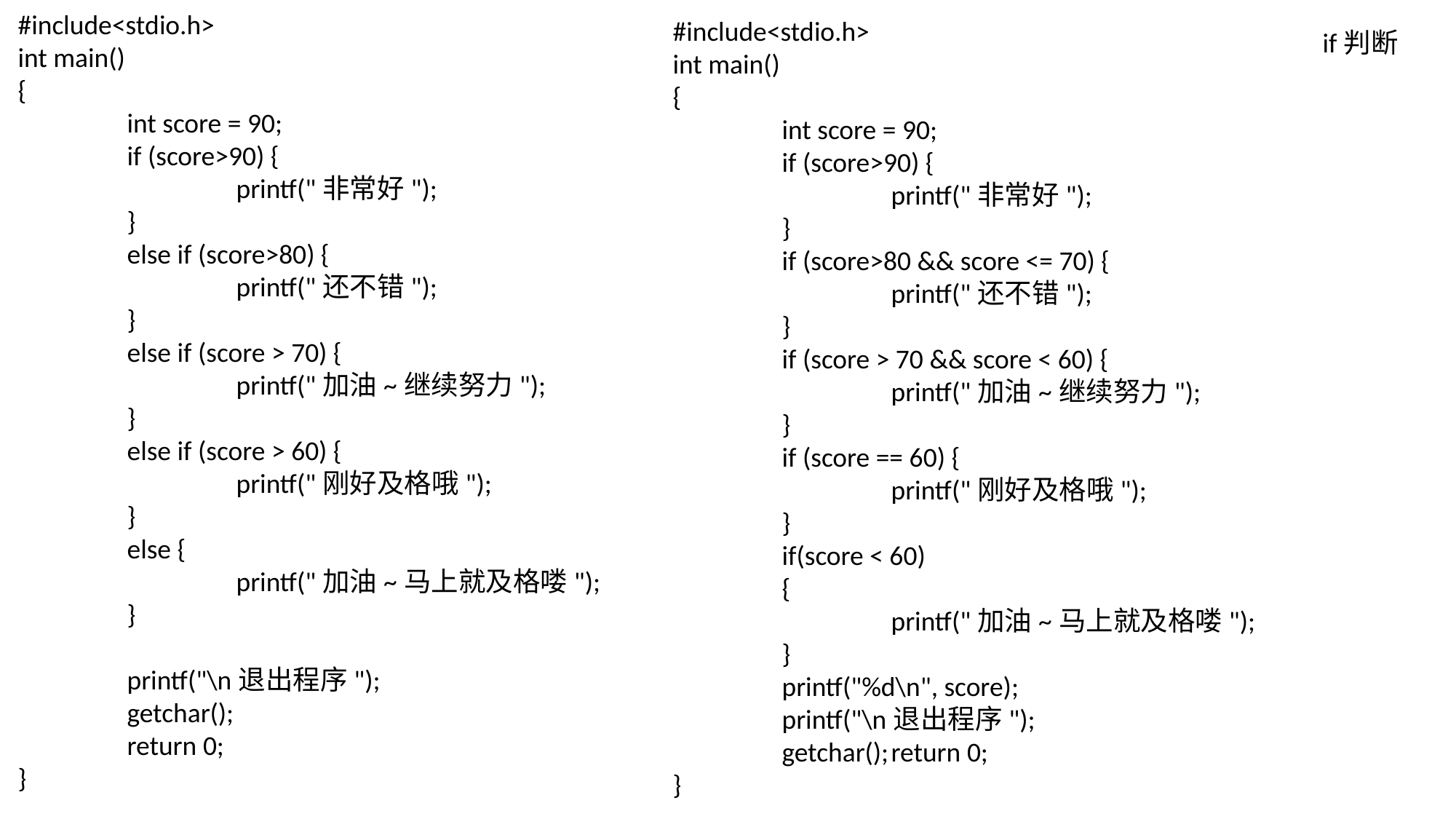

#include<stdio.h>
int main()
{
	int score = 90;
	if (score>90) {
		printf("非常好");
	}
	else if (score>80) {
		printf("还不错");
	}
	else if (score > 70) {
		printf("加油~继续努力");
	}
	else if (score > 60) {
		printf("刚好及格哦");
	}
	else {
		printf("加油~马上就及格喽");
	}

	printf("\n退出程序");
	getchar();
	return 0;
}
#include<stdio.h>
int main()
{
	int score = 90;
	if (score>90) {
		printf("非常好");
	}
	if (score>80 && score <= 70) {
		printf("还不错");
	}
	if (score > 70 && score < 60) {
		printf("加油~继续努力");
	}
	if (score == 60) {
		printf("刚好及格哦");
	}
	if(score < 60)
	{
		printf("加油~马上就及格喽");
	}
	printf("%d\n", score);
	printf("\n退出程序");
	getchar();	return 0;
}
if判断